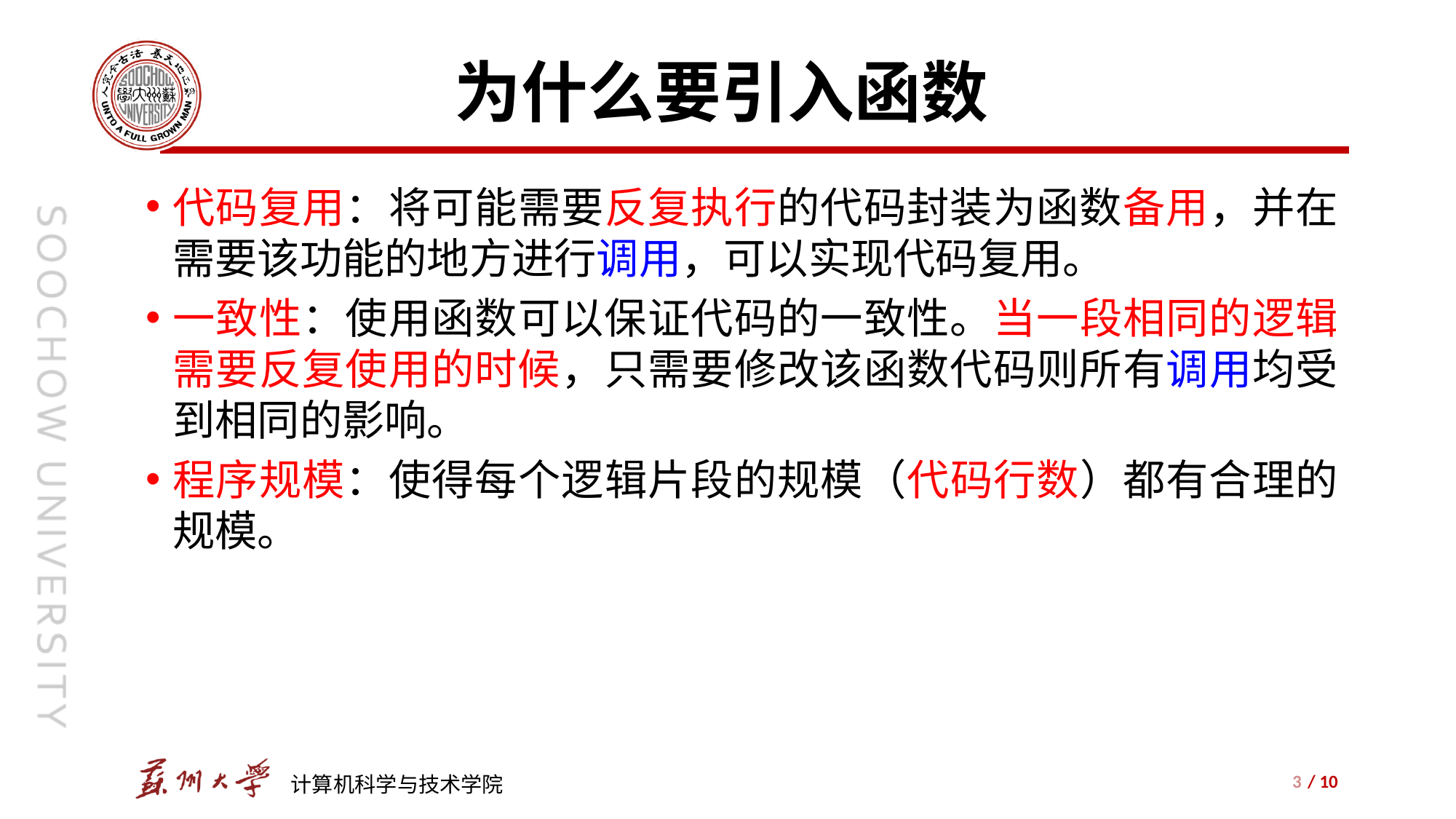

# 为什么要引入函数
代码复用：将可能需要反复执行的代码封装为函数备用，并在需要该功能的地方进行调用，可以实现代码复用。
一致性：使用函数可以保证代码的一致性。当一段相同的逻辑需要反复使用的时候，只需要修改该函数代码则所有调用均受到相同的影响。
程序规模：使得每个逻辑片段的规模（代码行数）都有合理的规模。
3